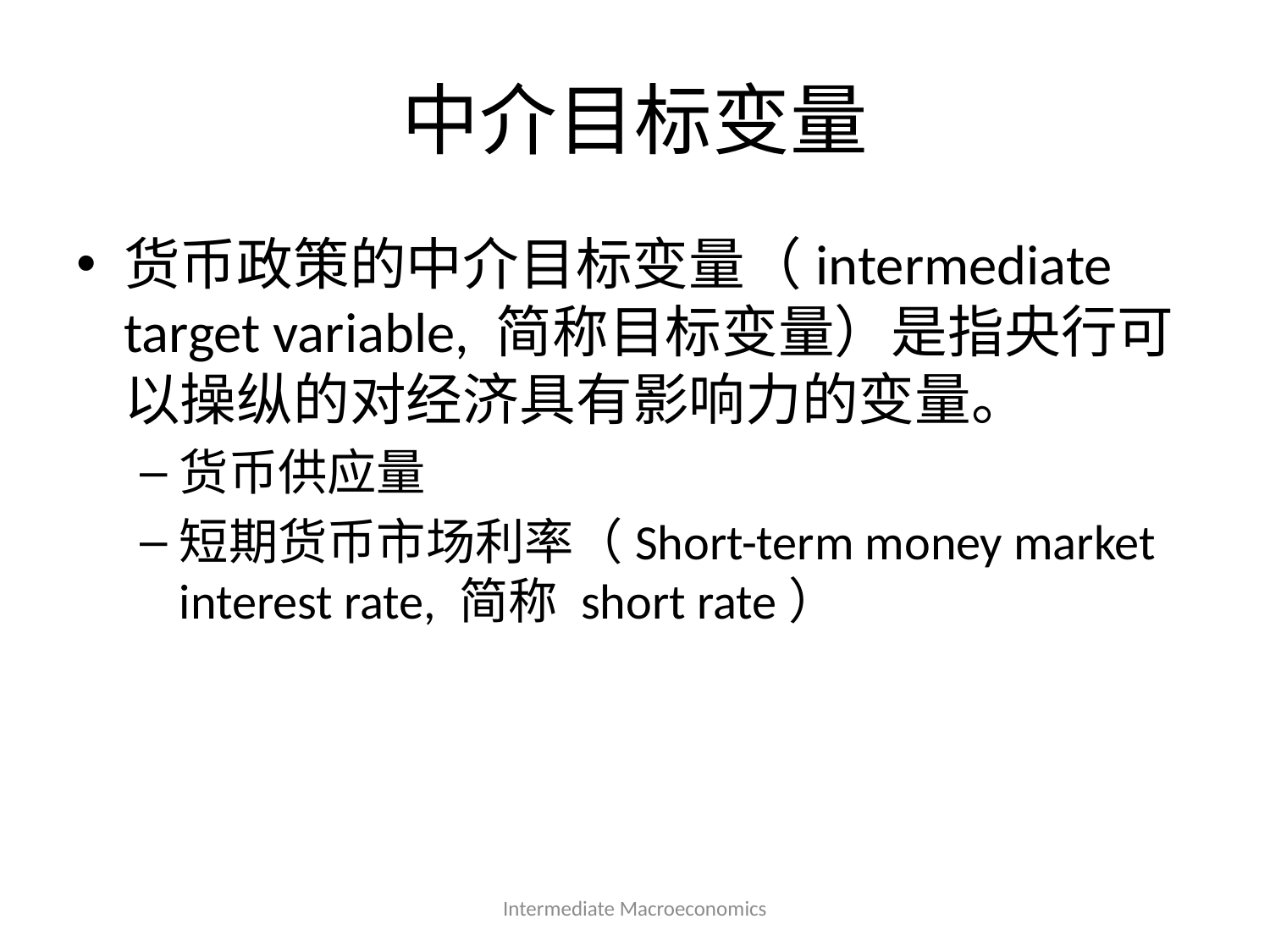

# 中介目标变量
货币政策的中介目标变量（intermediate target variable, 简称目标变量）是指央行可以操纵的对经济具有影响力的变量。
货币供应量
短期货币市场利率（Short-term money market interest rate, 简称 short rate）
Intermediate Macroeconomics